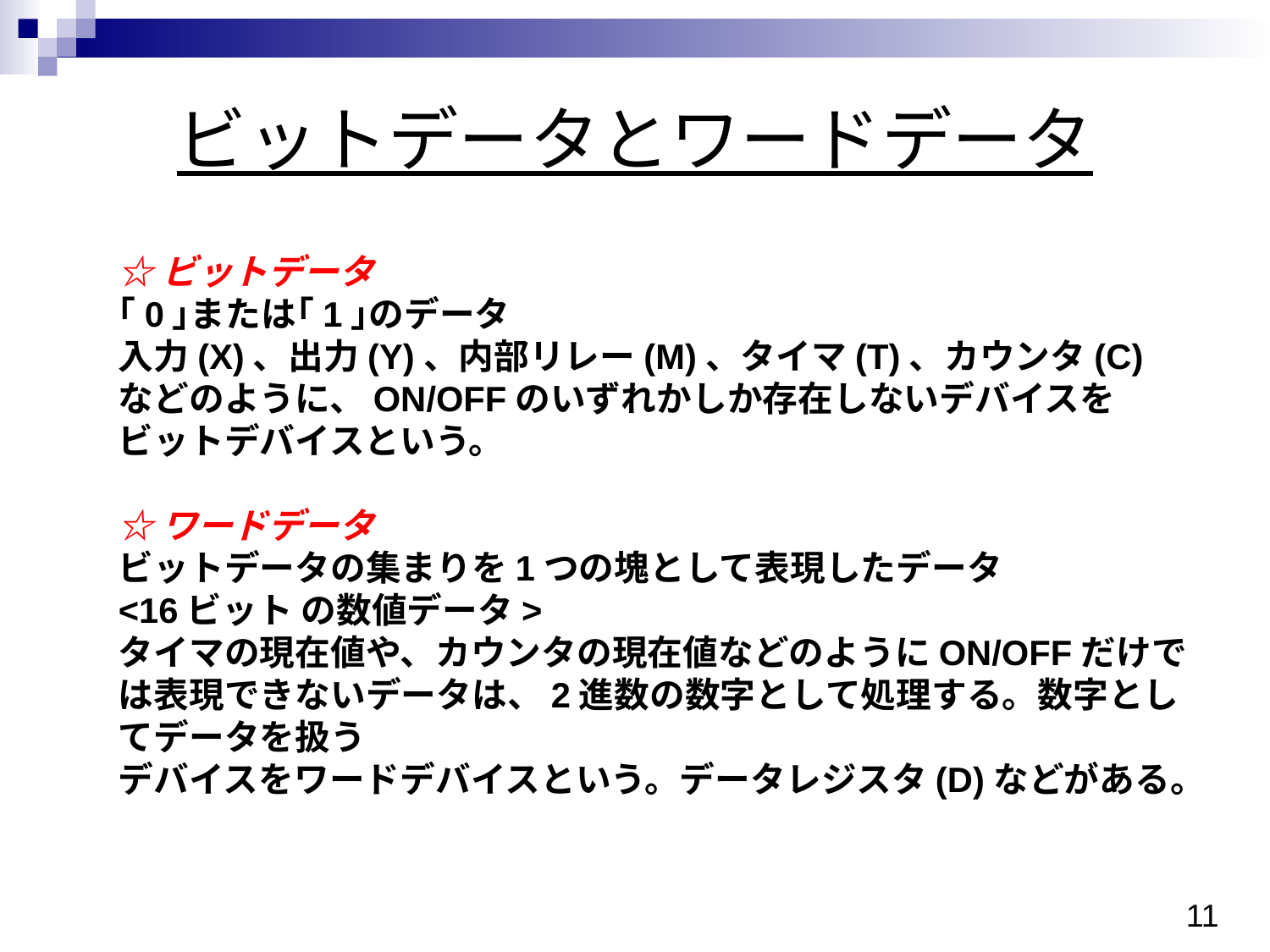

ビットデータとワードデータ
☆ビットデータ
｢0｣または｢1｣のデータ
入力(X)、出力(Y)、内部リレー(M)、タイマ(T)、カウンタ(C)
などのように、ON/OFFのいずれかしか存在しないデバイスを
ビットデバイスという。

☆ワードデータ
ビットデータの集まりを1つの塊として表現したデータ
<16ビット の数値データ>
タイマの現在値や、カウンタの現在値などのようにON/OFFだけでは表現できないデータは、2進数の数字として処理する。数字としてデータを扱う
デバイスをワードデバイスという。データレジスタ(D)などがある。
11